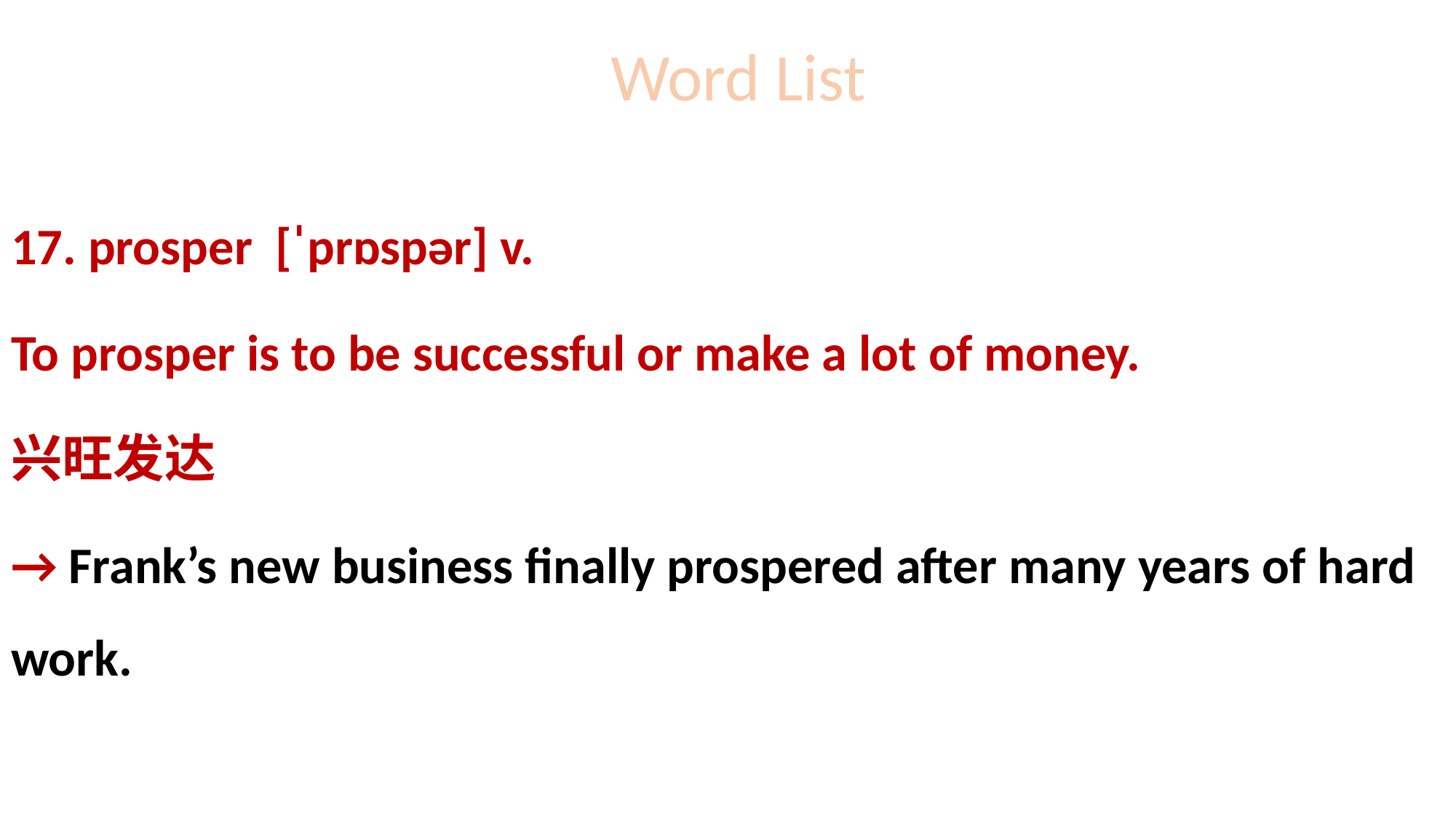

# Word List
17. prosper  [ˈprɒspər] v.
To prosper is to be successful or make a lot of money.
兴旺发达
→ Frank’s new business finally prospered after many years of hard work.